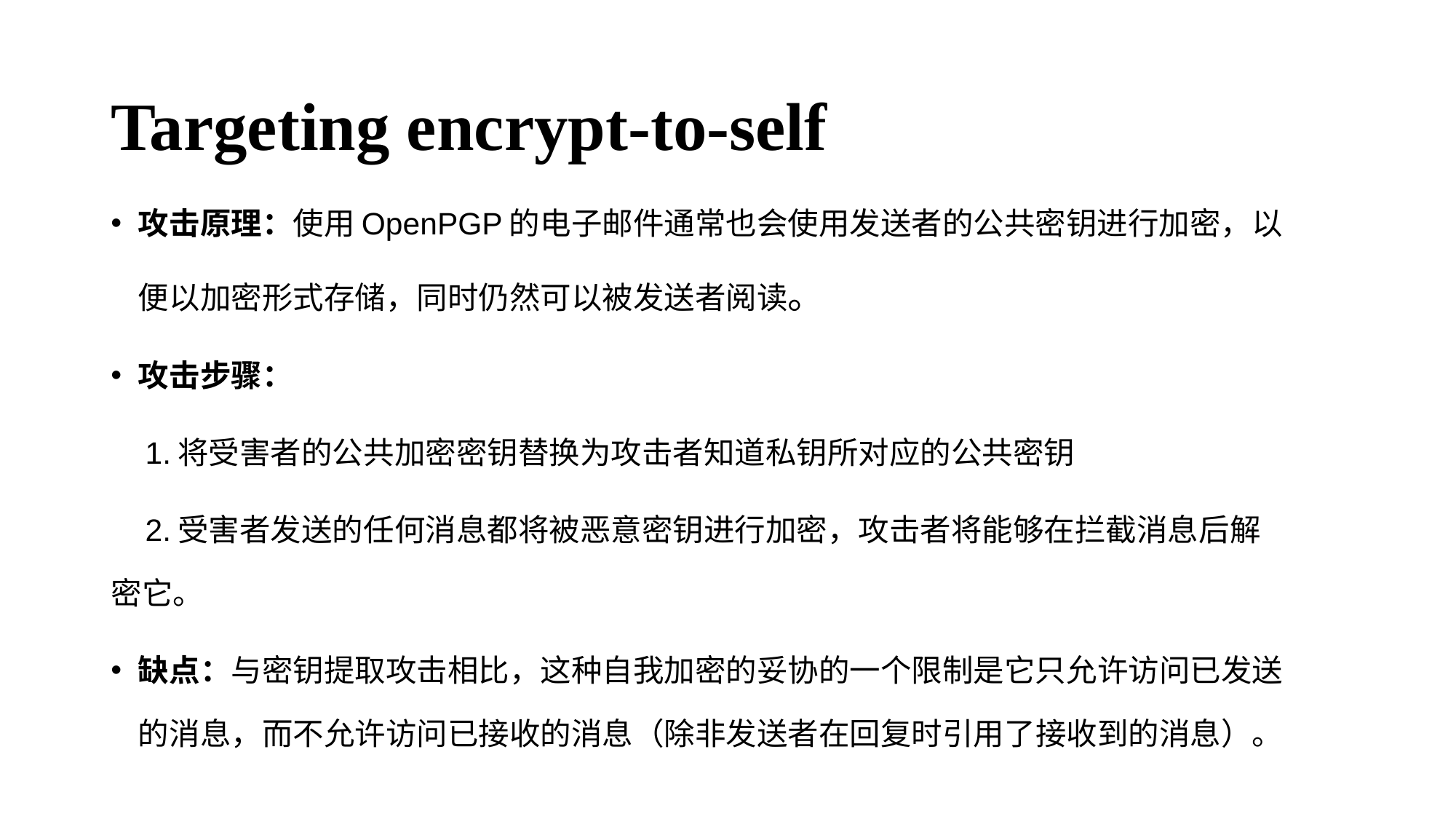

Targeting encrypt-to-self
攻击原理：使用OpenPGP的电子邮件通常也会使用发送者的公共密钥进行加密，以便以加密形式存储，同时仍然可以被发送者阅读。
攻击步骤：
    1.将受害者的公共加密密钥替换为攻击者知道私钥所对应的公共密钥
    2.受害者发送的任何消息都将被恶意密钥进行加密，攻击者将能够在拦截消息后解密它。
缺点：与密钥提取攻击相比，这种自我加密的妥协的一个限制是它只允许访问已发送的消息，而不允许访问已接收的消息（除非发送者在回复时引用了接收到的消息）。